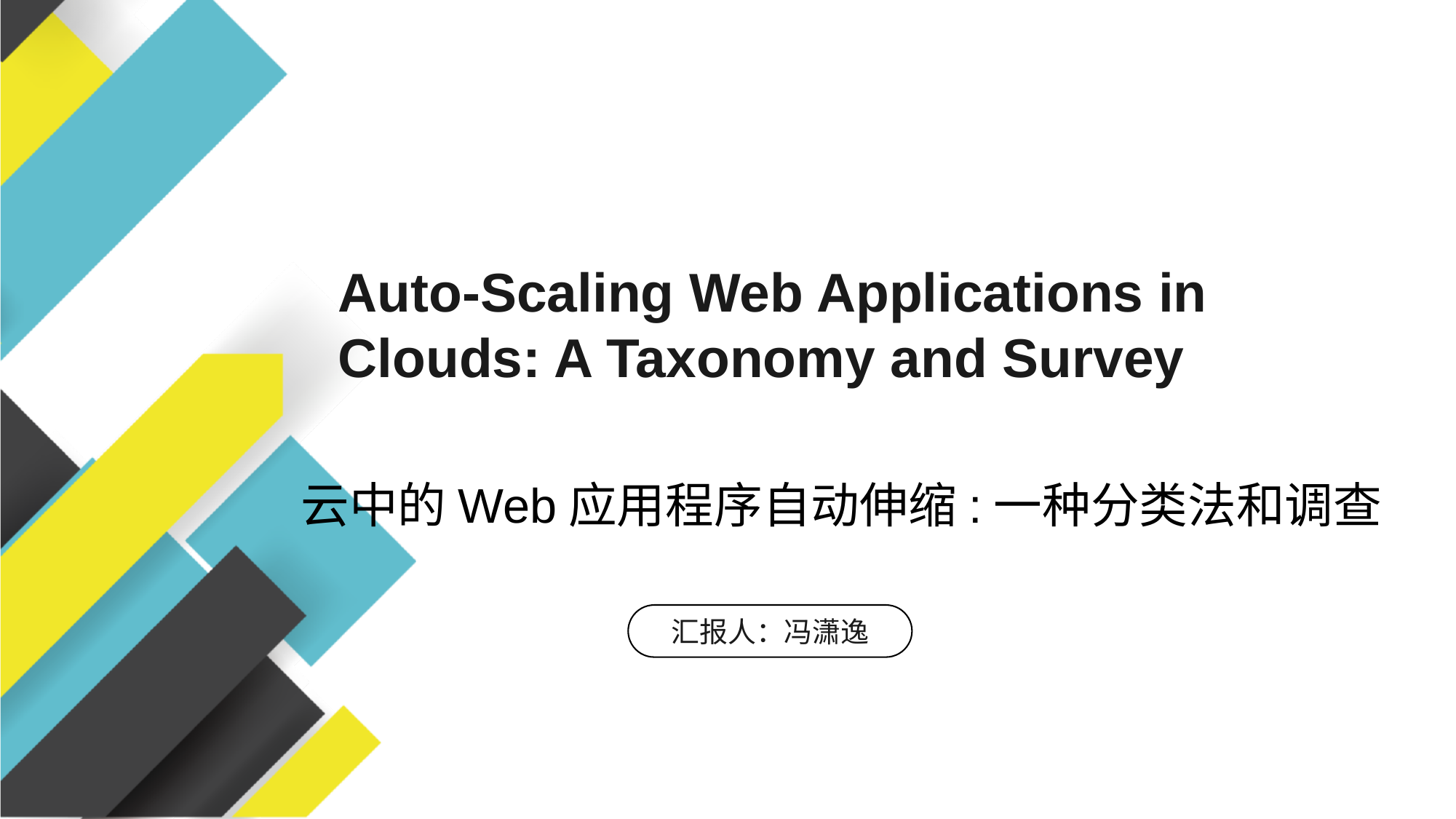

Auto-Scaling Web Applications in Clouds: A Taxonomy and Survey
云中的Web应用程序自动伸缩:一种分类法和调查

汇报人：冯潇逸